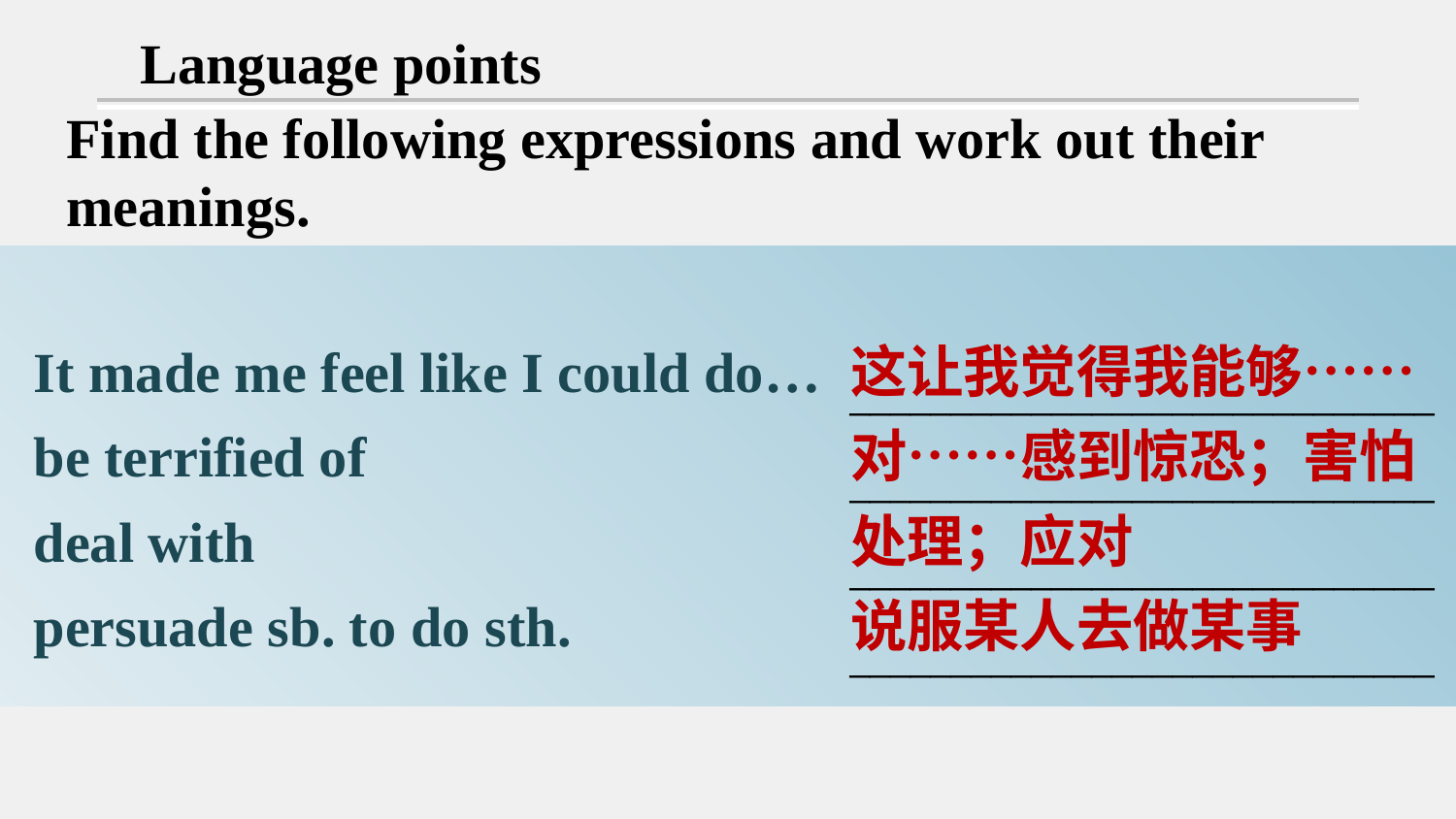

Language points
Find the following expressions and work out their meanings.

It made me feel like I could do…
be terrified of
deal with
persuade sb. to do sth.
这让我觉得我能够……对……感到惊恐；害怕
处理；应对
说服某人去做某事
_____________________________
_____________________________
_____________________________
_____________________________